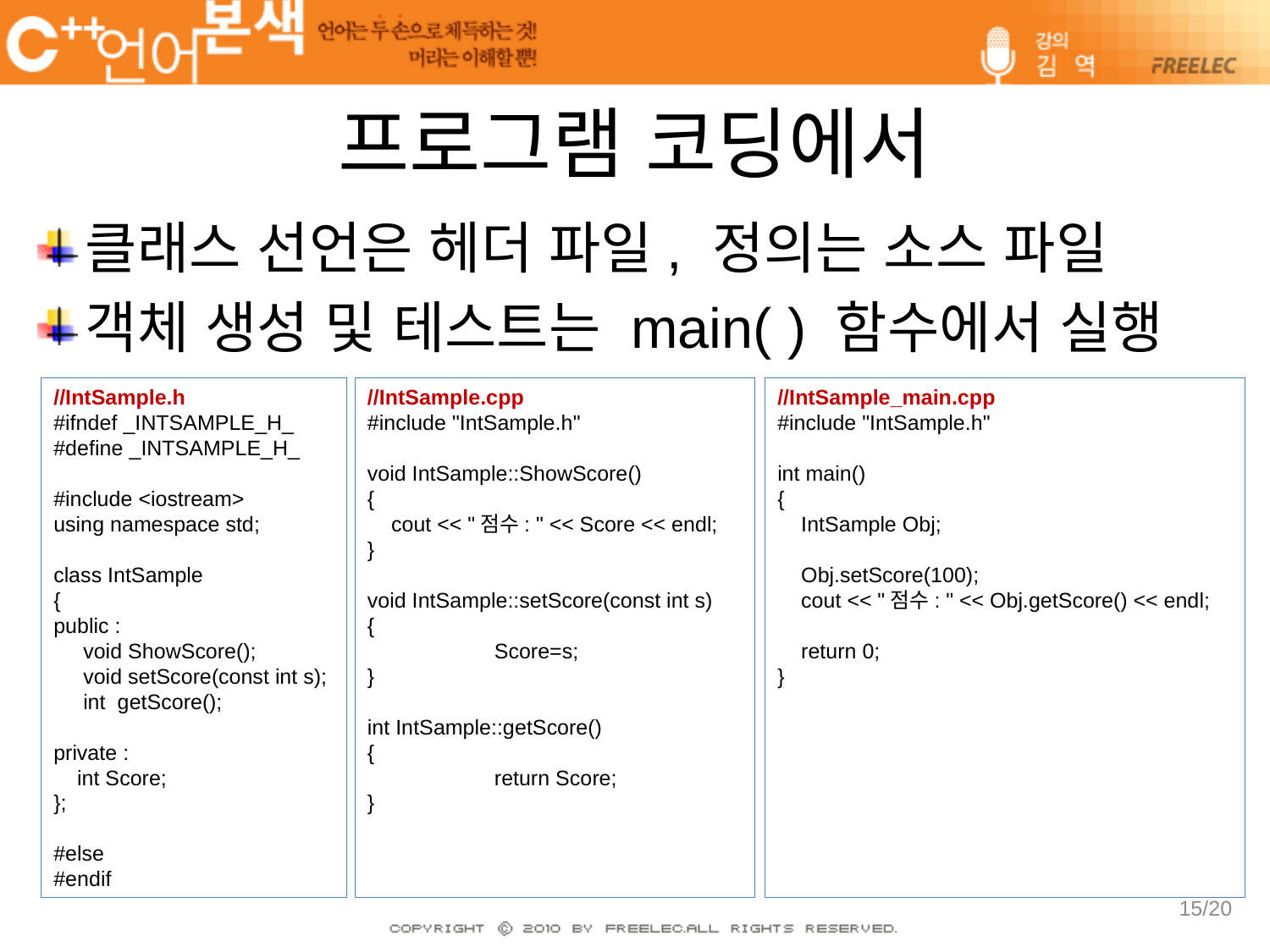

# 프로그램 코딩에서
클래스 선언은 헤더 파일, 정의는 소스 파일
객체 생성 및 테스트는 main( ) 함수에서 실행
//IntSample.h
#ifndef _INTSAMPLE_H_
#define _INTSAMPLE_H_

#include <iostream>
using namespace std;

class IntSample
{
public :
     void ShowScore();
     void setScore(const int s);
     int  getScore();

private :
    int Score;
};

#else
#endif
//IntSample.cpp
#include "IntSample.h"

void IntSample::ShowScore()
{
    cout << "점수: " << Score << endl;
}

void IntSample::setScore(const int s)
{
	Score=s;
}

int IntSample::getScore()
{
	return Score;
}

//IntSample_main.cpp
#include "IntSample.h"

int main()
{
    IntSample Obj;

    Obj.setScore(100);
    cout << "점수: " << Obj.getScore() << endl;

    return 0;
}

15/20